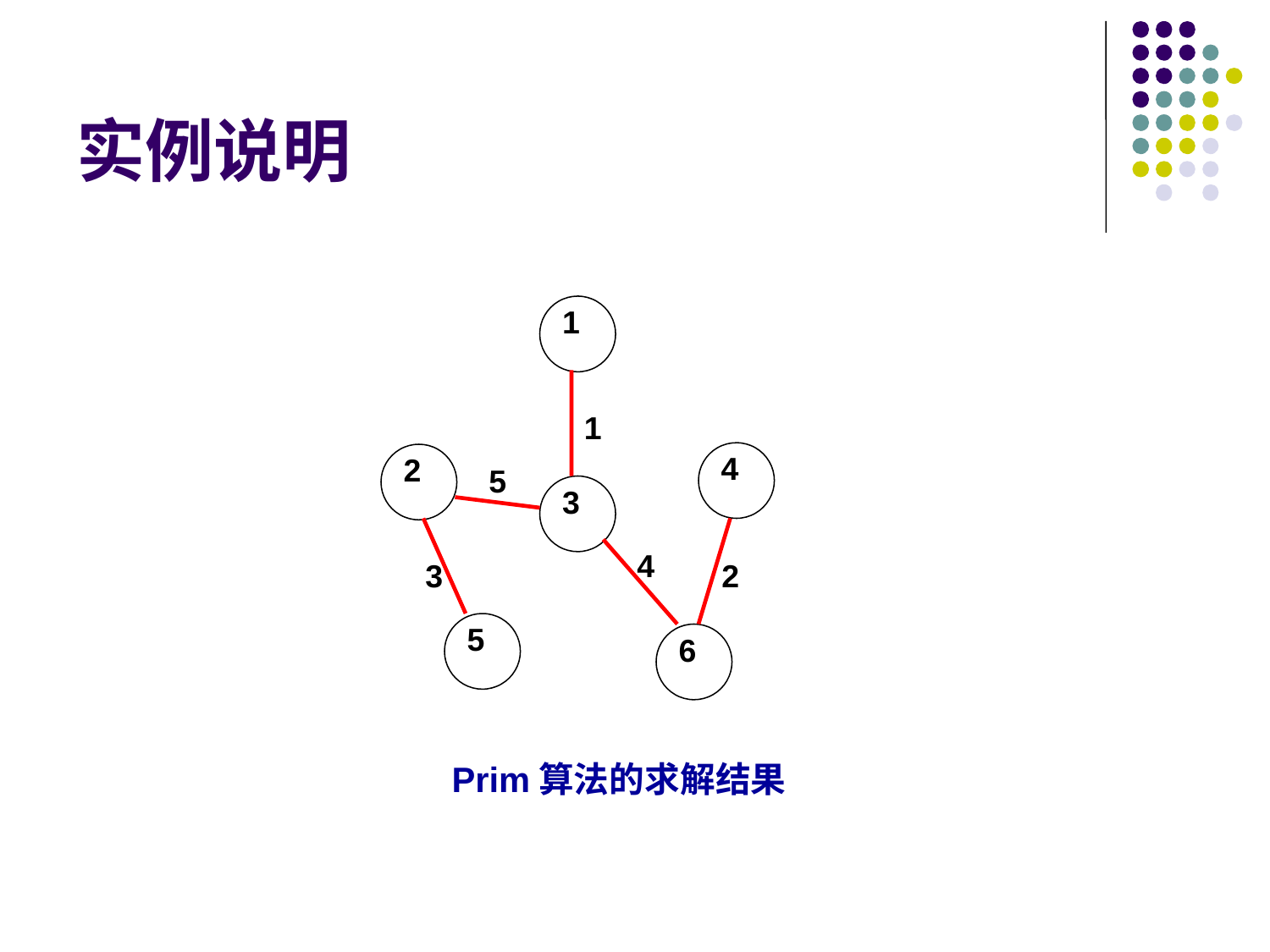

# 实例说明

1

1

4

2
5

3

4
3
2

5

6
Prim算法的求解结果